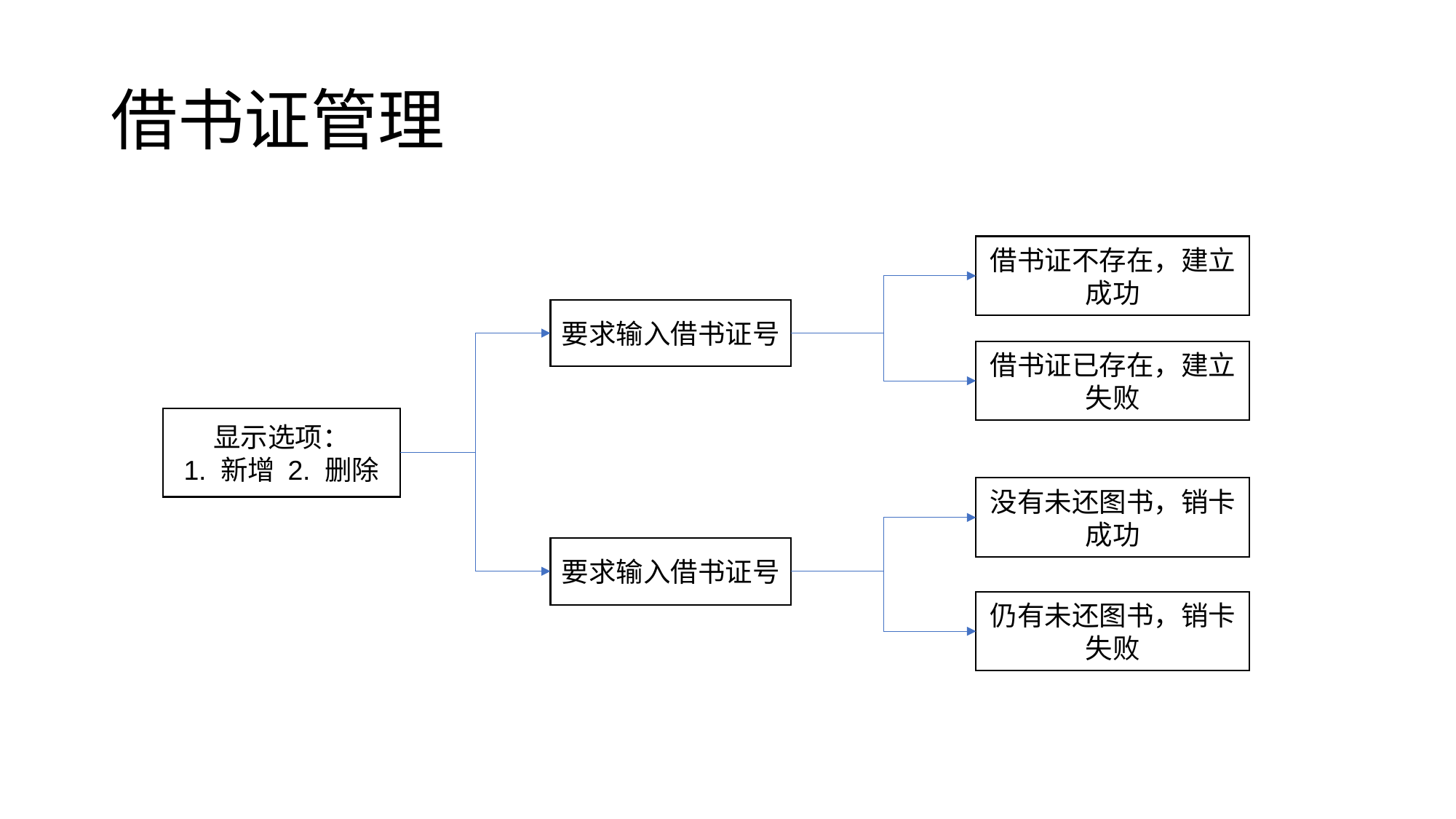

# 借书证管理
借书证不存在，建立成功
要求输入借书证号
借书证已存在，建立失败
显示选项：
1. 新增 2. 删除
没有未还图书，销卡成功
要求输入借书证号
仍有未还图书，销卡失败